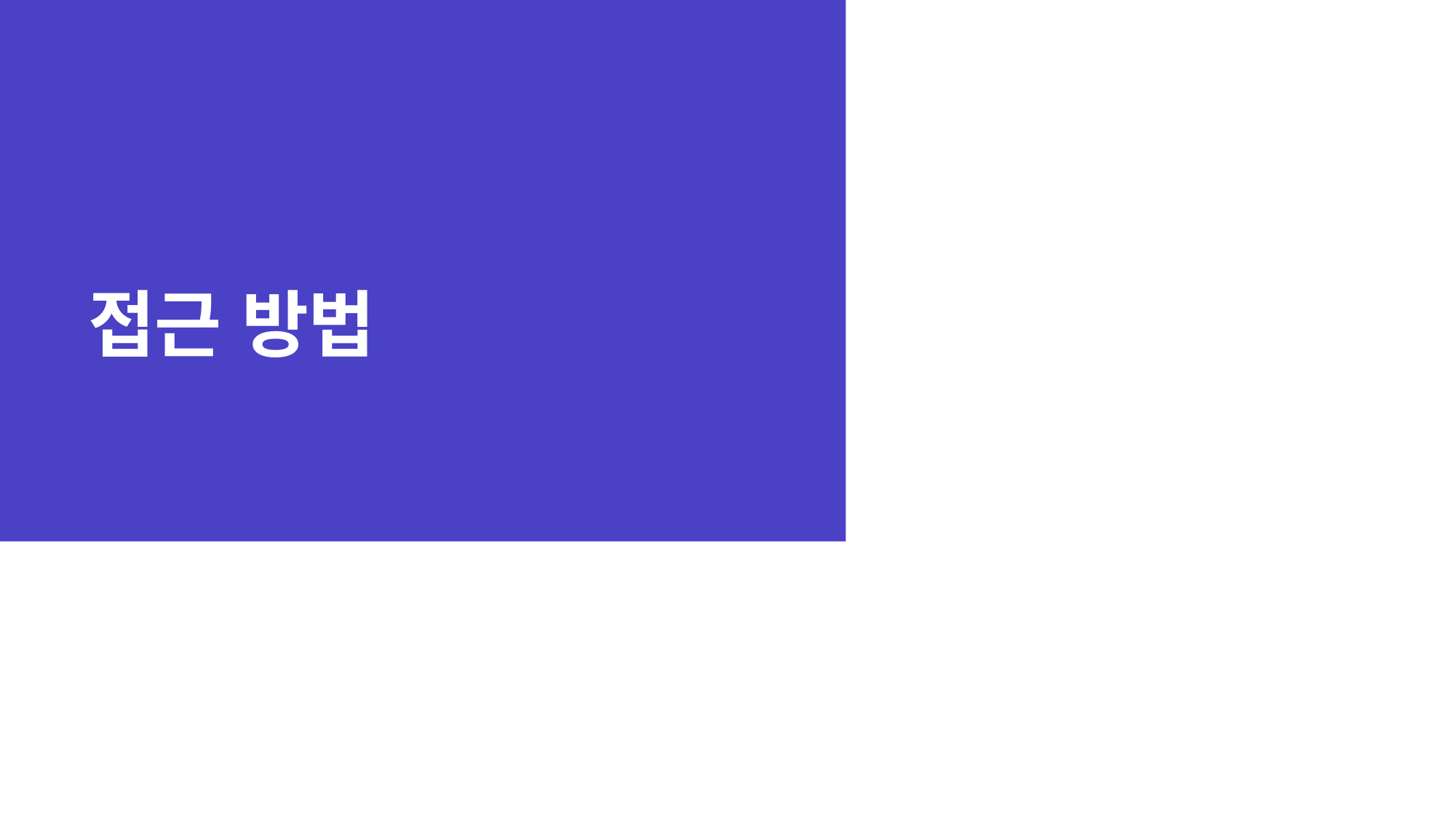

# 접근 방법
20XX년
프레젠테이션 제목
5